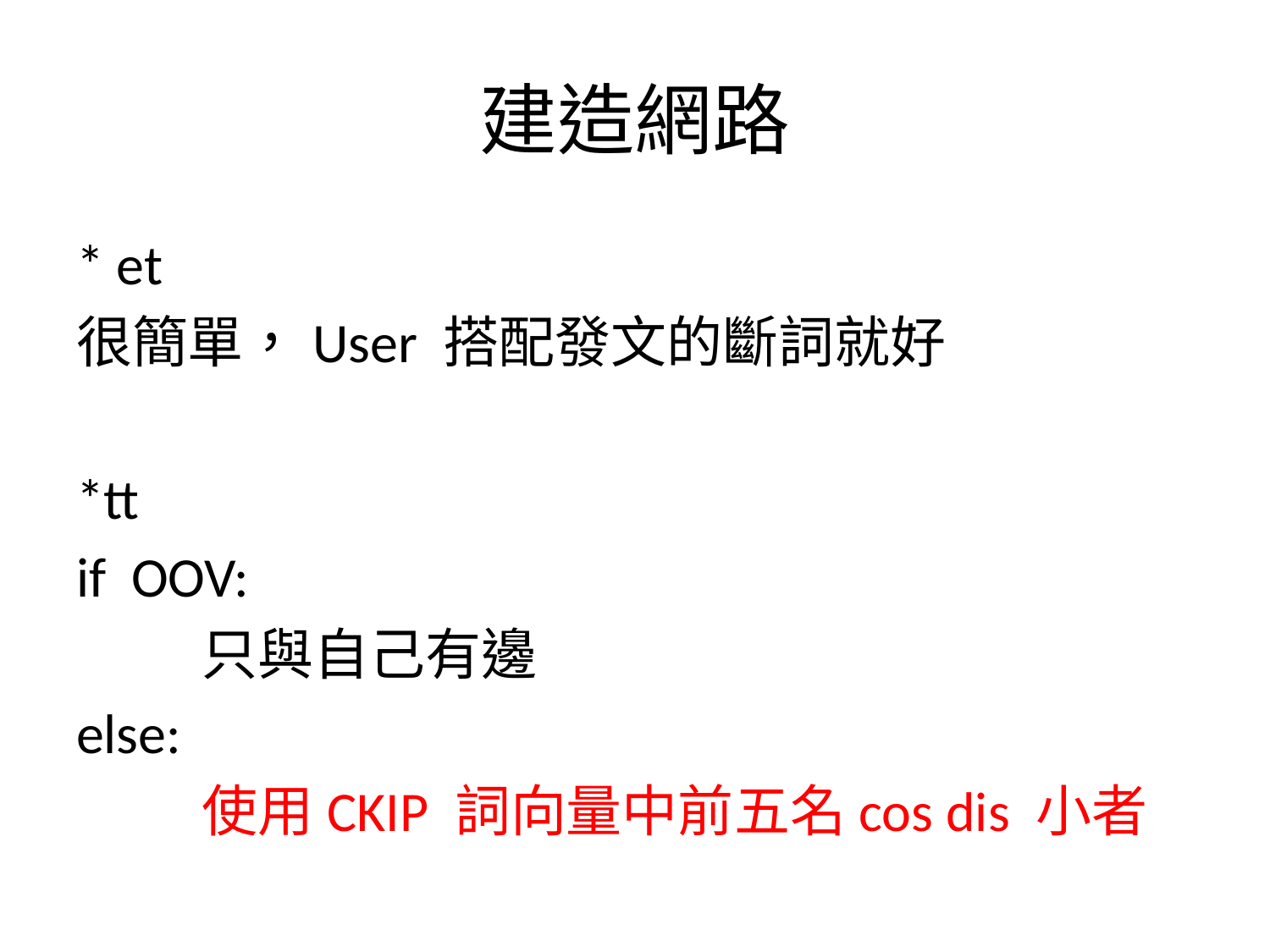

# 建造網路
* et
很簡單，User 搭配發文的斷詞就好

*tt
if  OOV:
	只與自己有邊
else:
	使用CKIP 詞向量中前五名cos dis 小者